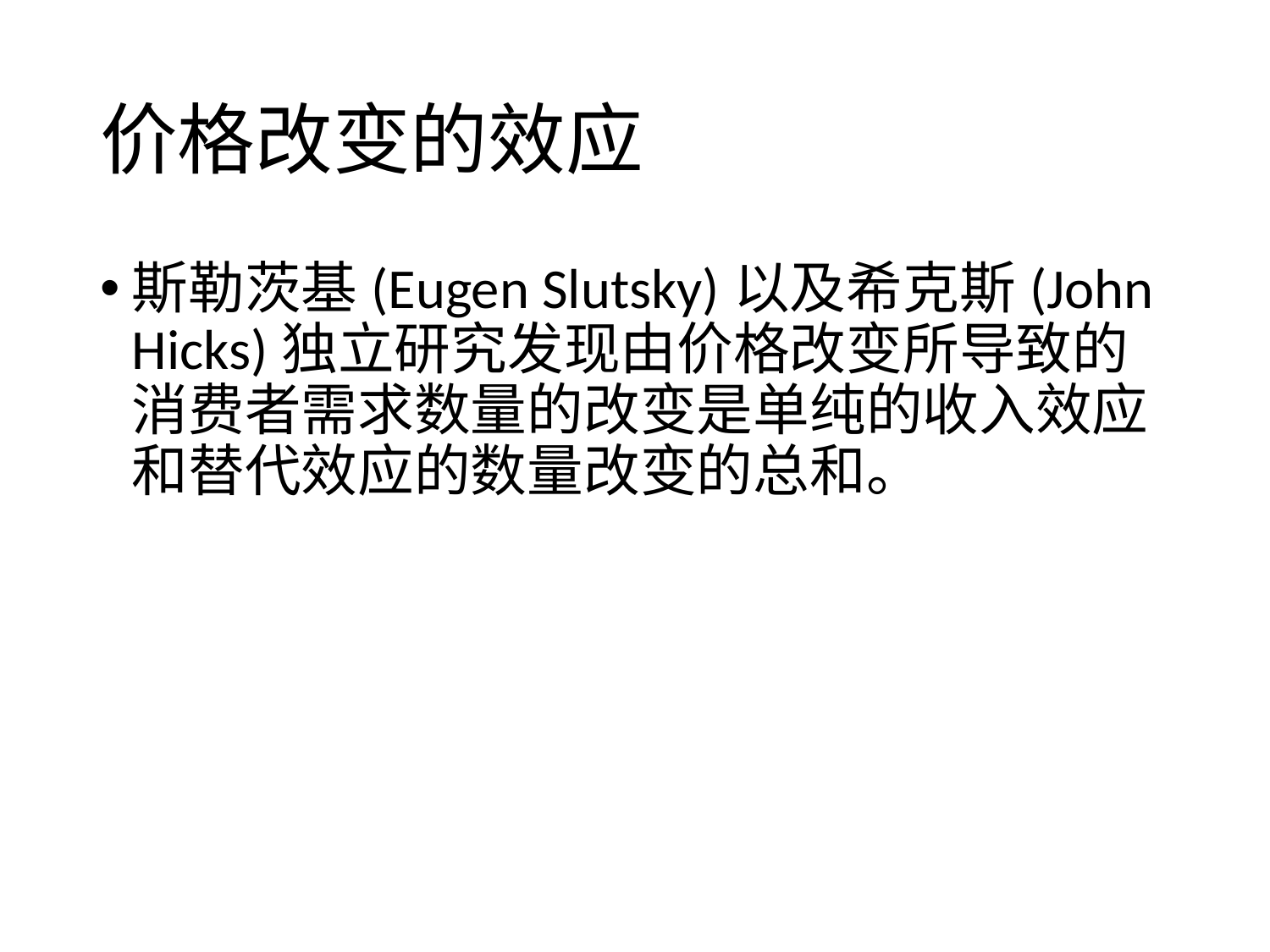

# 价格改变的效应
斯勒茨基(Eugen Slutsky)以及希克斯(John Hicks)独立研究发现由价格改变所导致的消费者需求数量的改变是单纯的收入效应和替代效应的数量改变的总和。